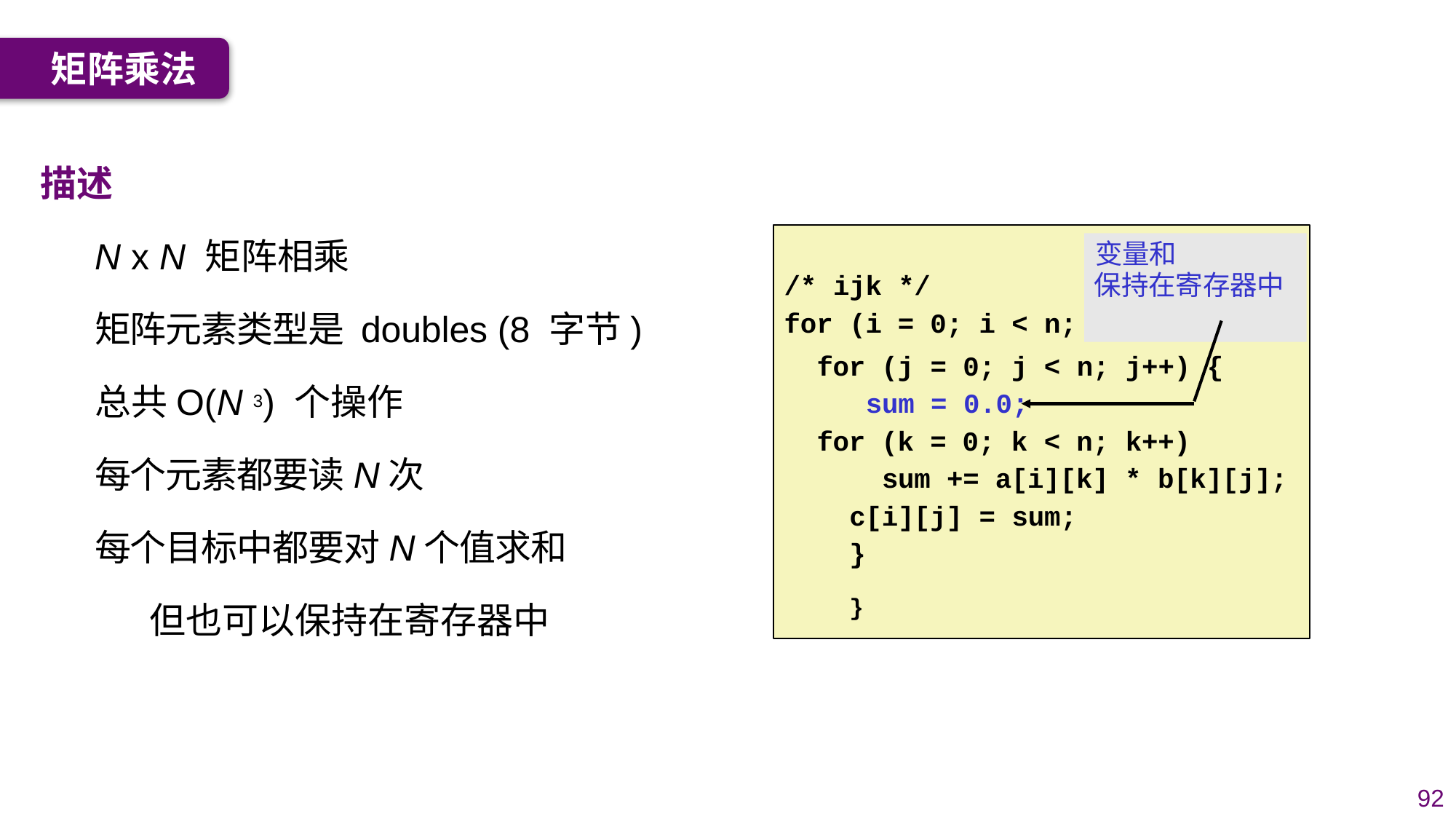

矩阵乘法
描述
N x N 矩阵相乘
矩阵元素类型是 doubles (8 字节)
总共O(N 3) 个操作
每个元素都要读N次
每个目标中都要对N个值求和
但也可以保持在寄存器中

变量和

/* ijk */
for (i = 0; i < n; i++)
保持在寄存器中

for (j = 0; j < n; j++) {  sum = 0.0;
for (k = 0; k < n; k++)
sum += a[i][k] * b[k][j];  c[i][j] = sum;
}
}

92